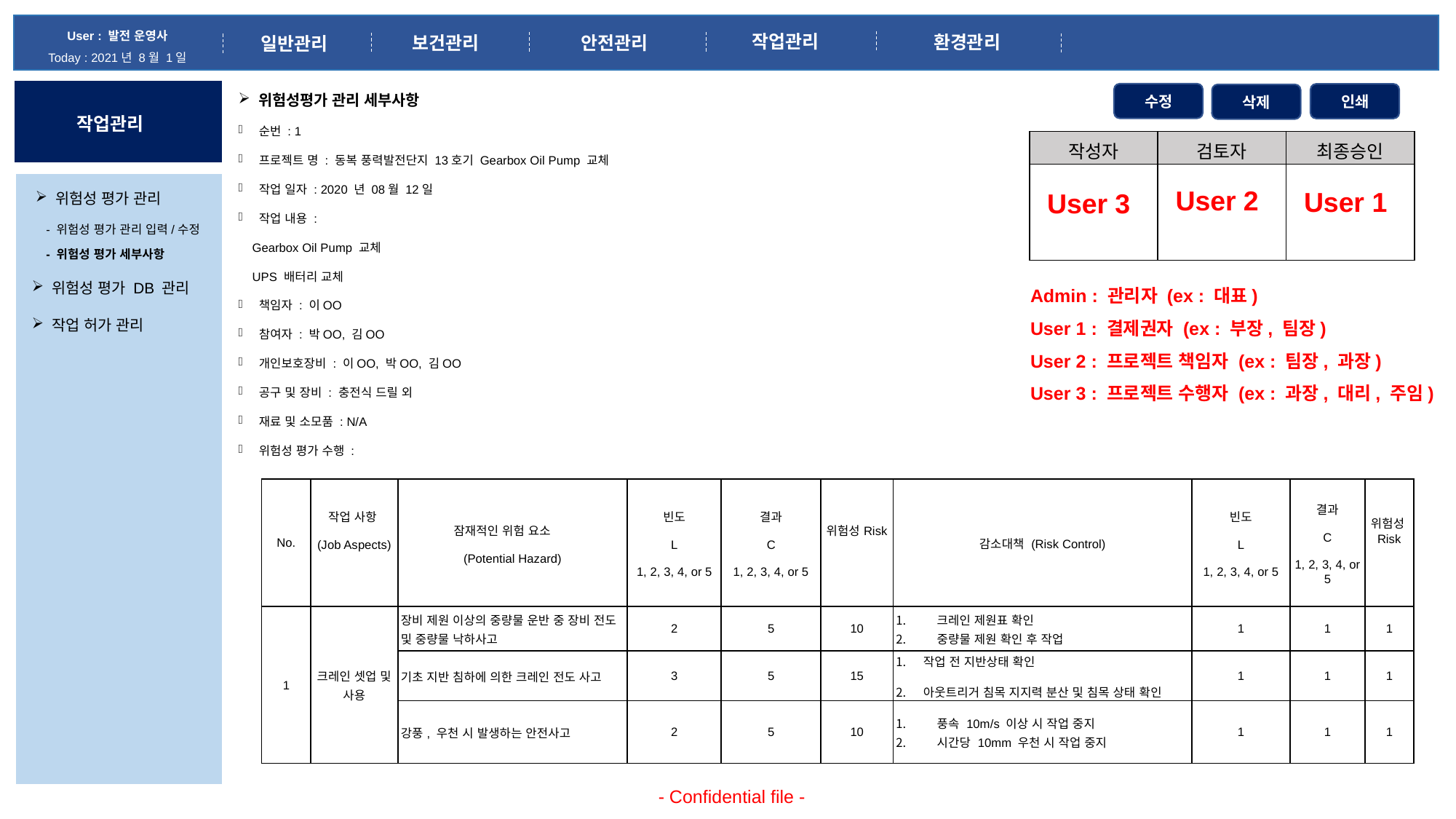

User : 발전 운영사
Today : 2021년 8월 1일
작업관리
환경관리
안전관리
보건관리
일반관리

수정
인쇄
삭제
위험성평가 관리 세부사항

순번 : 1

프로젝트 명 : 동복 풍력발전단지 13호기 Gearbox Oil Pump 교체

작업 일자 : 2020 년 08월 12일

작업 내용 :

    Gearbox Oil Pump 교체

    UPS 배터리 교체

책임자 : 이OO

참여자 : 박OO, 김OO

개인보호장비 : 이OO, 박OO, 김OO

공구 및 장비 : 충전식 드릴 외

재료 및 소모품 : N/A

위험성 평가 수행 :

작업관리
| 작성자 | 검토자 | 최종승인 |
| --- | --- | --- |
|  |  |  |

User 2
User 1
User 3
위험성 평가 관리
- 위험성 평가 관리 입력/수정
- 위험성 평가 세부사항
Admin : 관리자 (ex : 대표)
User 1 : 결제권자 (ex : 부장, 팀장)
User 2 : 프로젝트 책임자 (ex : 팀장, 과장)
User 3 : 프로젝트 수행자 (ex : 과장, 대리, 주임)
위험성 평가 DB 관리
작업 허가 관리
| No. | 작업 사항 (Job Aspects) | 잠재적인 위험 요소 (Potential Hazard) | 빈도 L 1, 2, 3, 4, or 5 | 결과 C 1, 2, 3, 4, or 5 | 위험성Risk | 감소대책 (Risk Control) | 빈도 L 1, 2, 3, 4, or 5 | 결과 C 1, 2, 3, 4, or 5 | 위험성Risk |
| --- | --- | --- | --- | --- | --- | --- | --- | --- | --- |
| 1 | 크레인 셋업 및 사용 | 장비 제원 이상의 중량물 운반 중 장비 전도 및 중량물 낙하사고 | 2 | 5 | 10 | 크레인 제원표 확인 중량물 제원 확인 후 작업 | 1 | 1 | 1 |
|  |  | 기초 지반 침하에 의한 크레인 전도 사고 | 3 | 5 | 15 | 작업 전 지반상태 확인 아웃트리거 침목 지지력 분산 및 침목 상태 확인 | 1 | 1 | 1 |
|  |  | 강풍, 우천 시 발생하는 안전사고 | 2 | 5 | 10 | 풍속 10m/s 이상 시 작업 중지 시간당 10mm 우천 시 작업 중지 | 1 | 1 | 1 |
- Confidential file -